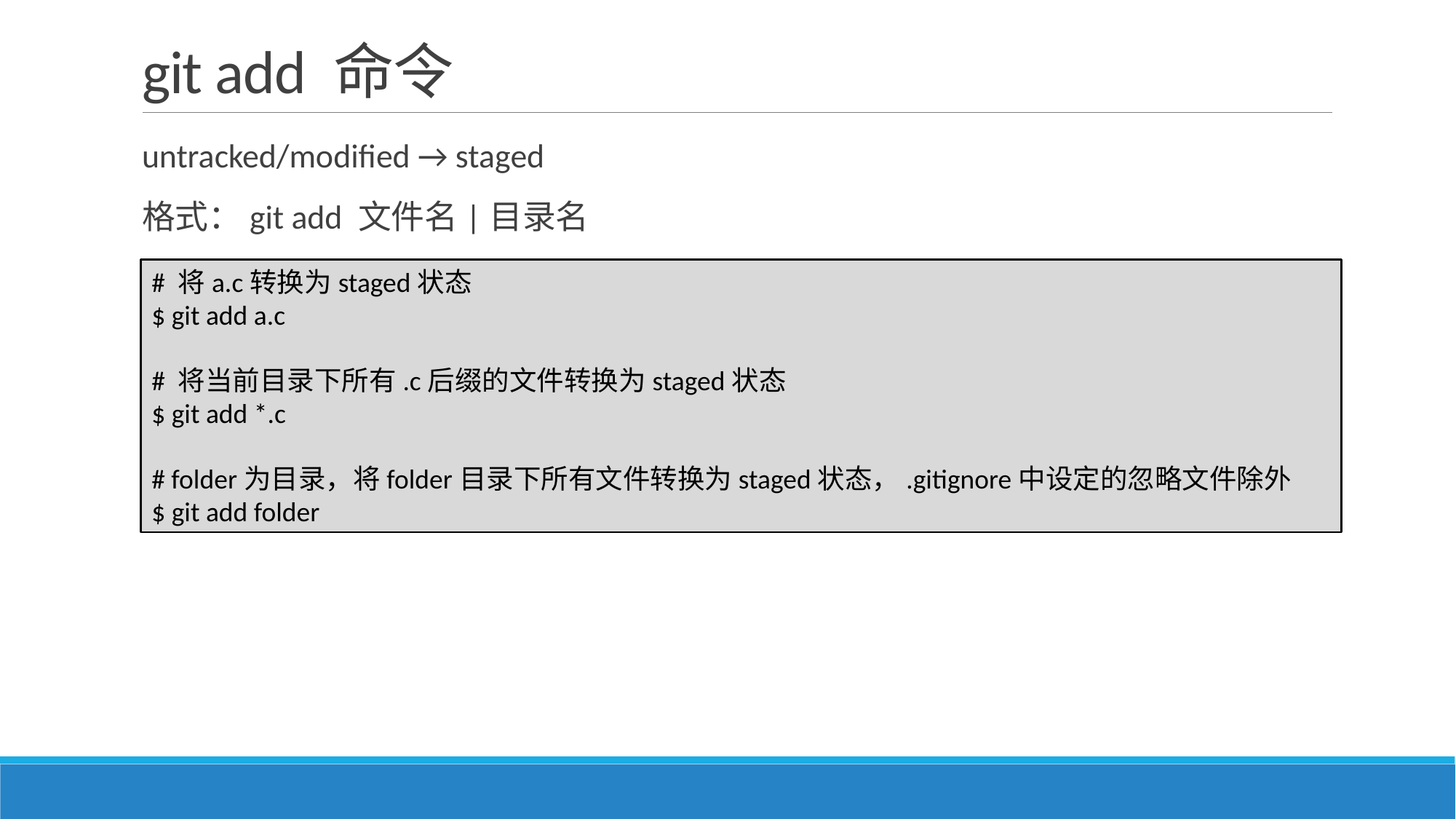

# git add 命令
untracked/modified → staged
格式：git add 文件名|目录名
# 将a.c转换为staged状态
$ git add a.c

# 将当前目录下所有.c后缀的文件转换为staged状态
$ git add *.c

# folder为目录，将folder目录下所有文件转换为staged状态，.gitignore中设定的忽略文件除外
$ git add folder